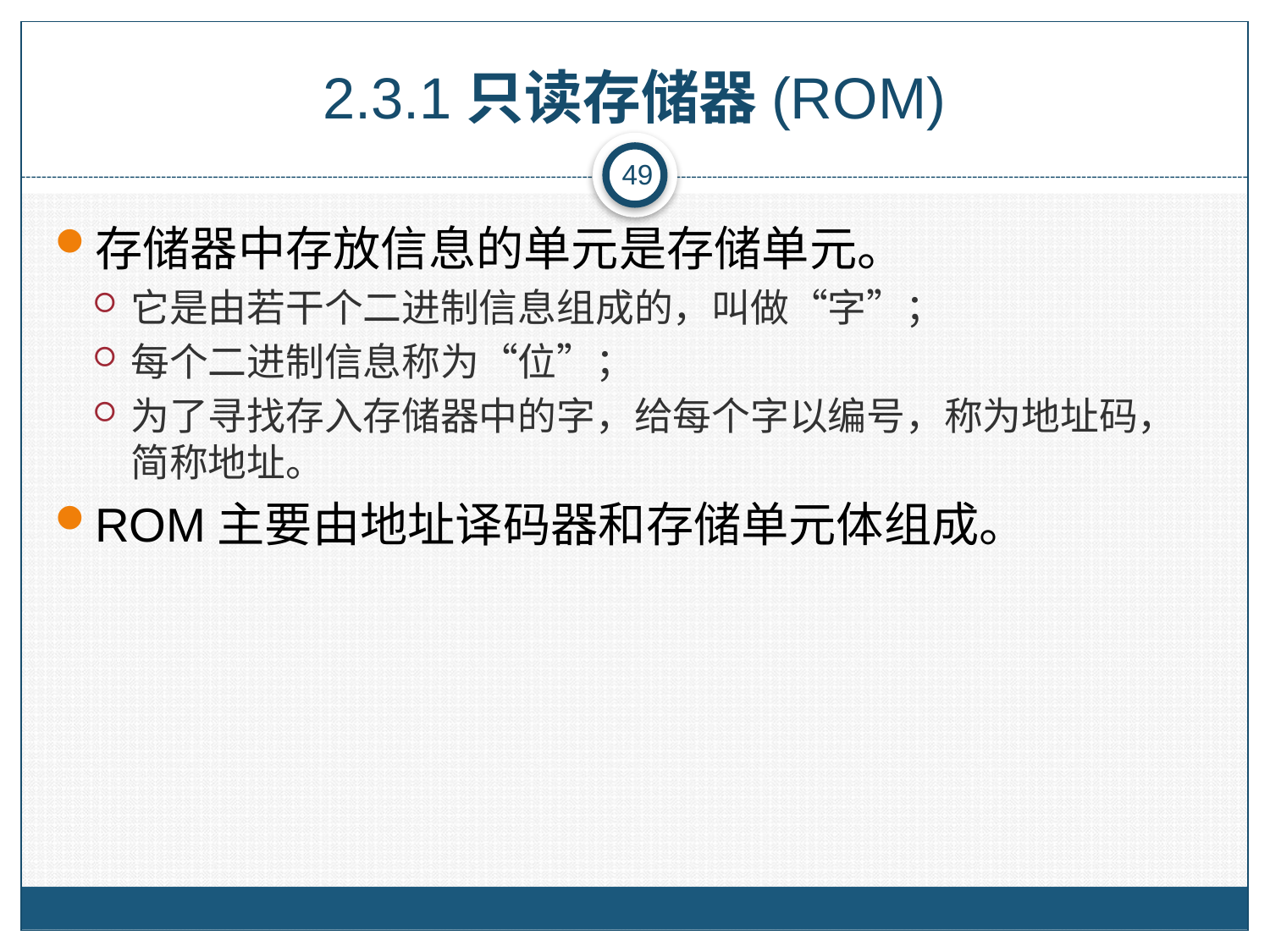

# 2.3.1只读存储器(ROM)
49
存储器中存放信息的单元是存储单元。
它是由若干个二进制信息组成的，叫做“字”；
每个二进制信息称为“位”；
为了寻找存入存储器中的字，给每个字以编号，称为地址码，简称地址。
ROM主要由地址译码器和存储单元体组成。